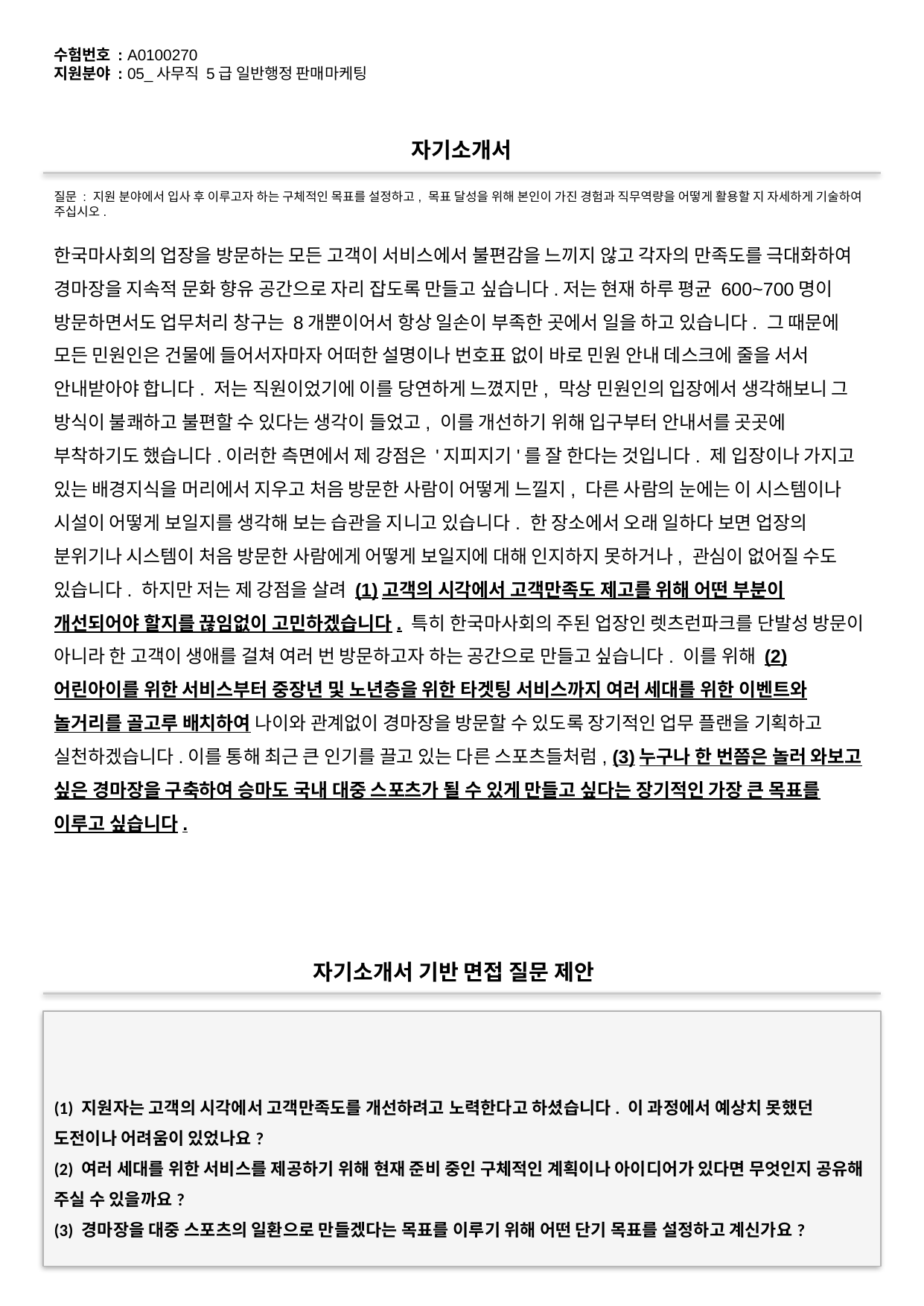

수험번호 : A0100270
지원분야 : 05_사무직 5급 일반행정 판매마케팅
#

자기소개서

질문 : 지원 분야에서 입사 후 이루고자 하는 구체적인 목표를 설정하고, 목표 달성을 위해 본인이 가진 경험과 직무역량을 어떻게 활용할 지 자세하게 기술하여 주십시오.

한국마사회의 업장을 방문하는 모든 고객이 서비스에서 불편감을 느끼지 않고 각자의 만족도를 극대화하여 경마장을 지속적 문화 향유 공간으로 자리 잡도록 만들고 싶습니다.저는 현재 하루 평균 600~700명이 방문하면서도 업무처리 창구는 8개뿐이어서 항상 일손이 부족한 곳에서 일을 하고 있습니다. 그 때문에 모든 민원인은 건물에 들어서자마자 어떠한 설명이나 번호표 없이 바로 민원 안내 데스크에 줄을 서서 안내받아야 합니다. 저는 직원이었기에 이를 당연하게 느꼈지만, 막상 민원인의 입장에서 생각해보니 그 방식이 불쾌하고 불편할 수 있다는 생각이 들었고, 이를 개선하기 위해 입구부터 안내서를 곳곳에 부착하기도 했습니다.이러한 측면에서 제 강점은 '지피지기'를 잘 한다는 것입니다. 제 입장이나 가지고 있는 배경지식을 머리에서 지우고 처음 방문한 사람이 어떻게 느낄지, 다른 사람의 눈에는 이 시스템이나 시설이 어떻게 보일지를 생각해 보는 습관을 지니고 있습니다. 한 장소에서 오래 일하다 보면 업장의 분위기나 시스템이 처음 방문한 사람에게 어떻게 보일지에 대해 인지하지 못하거나, 관심이 없어질 수도 있습니다. 하지만 저는 제 강점을 살려 (1)고객의 시각에서 고객만족도 제고를 위해 어떤 부분이 개선되어야 할지를 끊임없이 고민하겠습니다. 특히 한국마사회의 주된 업장인 렛츠런파크를 단발성 방문이 아니라 한 고객이 생애를 걸쳐 여러 번 방문하고자 하는 공간으로 만들고 싶습니다. 이를 위해 (2)어린아이를 위한 서비스부터 중장년 및 노년층을 위한 타겟팅 서비스까지 여러 세대를 위한 이벤트와 놀거리를 골고루 배치하여 나이와 관계없이 경마장을 방문할 수 있도록 장기적인 업무 플랜을 기획하고 실천하겠습니다.이를 통해 최근 큰 인기를 끌고 있는 다른 스포츠들처럼, (3)누구나 한 번쯤은 놀러 와보고 싶은 경마장을 구축하여 승마도 국내 대중 스포츠가 될 수 있게 만들고 싶다는 장기적인 가장 큰 목표를 이루고 싶습니다.

자기소개서 기반 면접 질문 제안

(1) 지원자는 고객의 시각에서 고객만족도를 개선하려고 노력한다고 하셨습니다. 이 과정에서 예상치 못했던 도전이나 어려움이 있었나요?
(2) 여러 세대를 위한 서비스를 제공하기 위해 현재 준비 중인 구체적인 계획이나 아이디어가 있다면 무엇인지 공유해 주실 수 있을까요?
(3) 경마장을 대중 스포츠의 일환으로 만들겠다는 목표를 이루기 위해 어떤 단기 목표를 설정하고 계신가요?